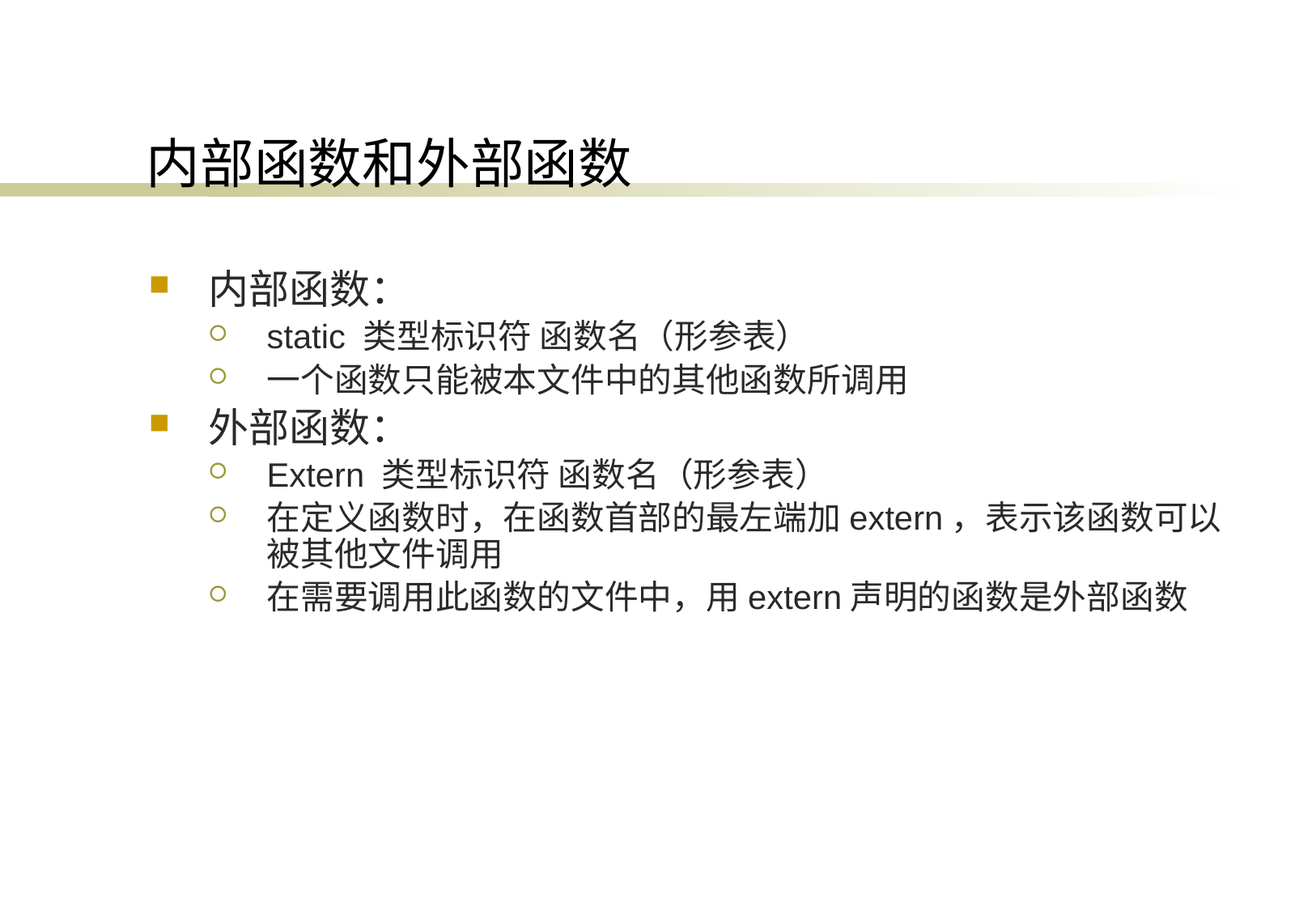

# 内部函数和外部函数
内部函数：
static 类型标识符 函数名（形参表）
一个函数只能被本文件中的其他函数所调用
外部函数：
Extern 类型标识符 函数名（形参表）
在定义函数时，在函数首部的最左端加extern，表示该函数可以被其他文件调用
在需要调用此函数的文件中，用extern声明的函数是外部函数